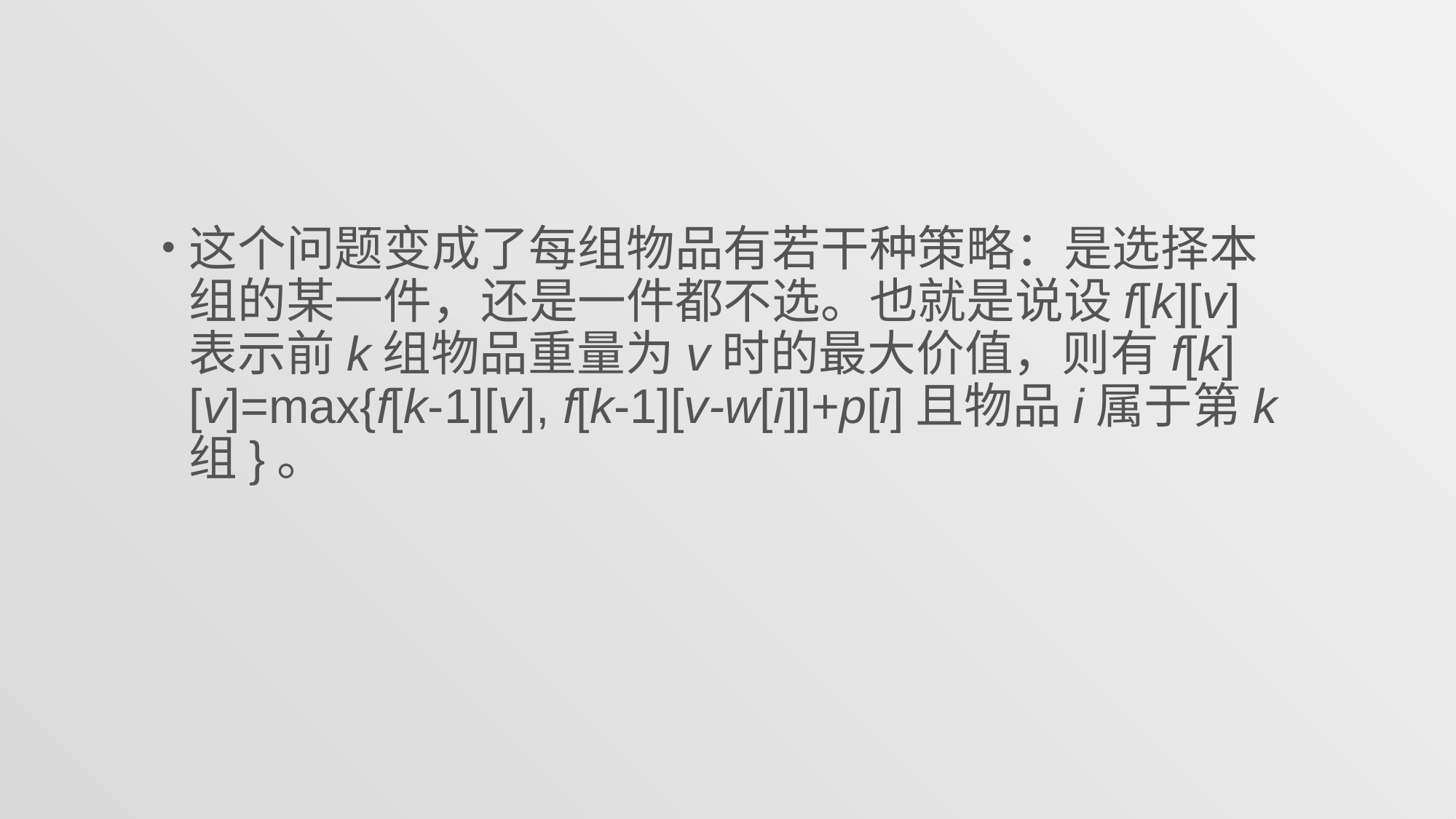

#
这个问题变成了每组物品有若干种策略：是选择本组的某一件，还是一件都不选。也就是说设f[k][v]表示前k组物品重量为v时的最大价值，则有f[k][v]=max{f[k-1][v], f[k-1][v-w[i]]+p[i]且物品i属于第k组}。